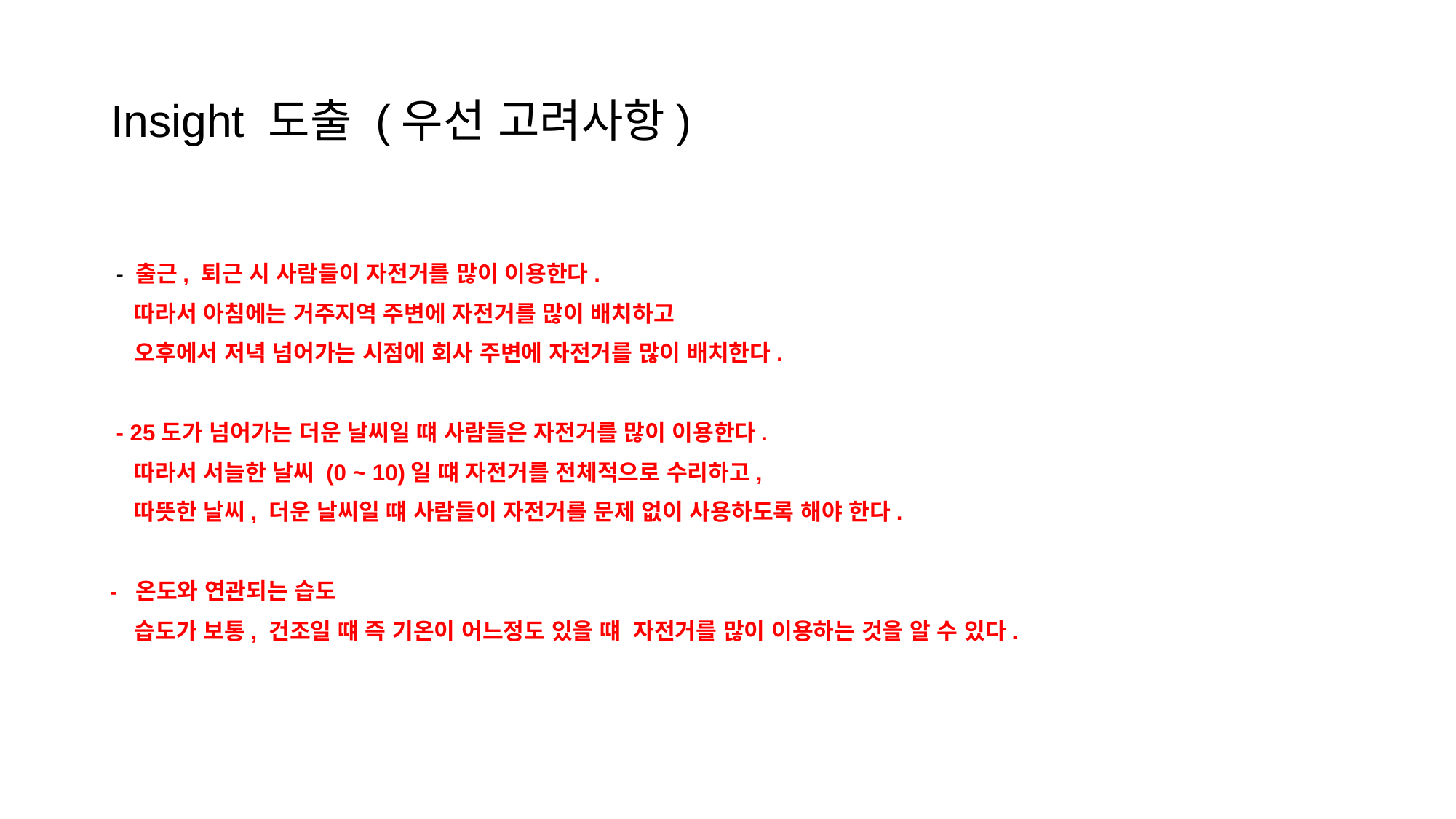

# Insight 도출 (우선 고려사항)

   - 출근, 퇴근 시 사람들이 자전거를 많이 이용한다.
     따라서 아침에는 거주지역 주변에 자전거를 많이 배치하고
     오후에서 저녁 넘어가는 시점에 회사 주변에 자전거를 많이 배치한다.

   - 25도가 넘어가는 더운 날씨일 떄 사람들은 자전거를 많이 이용한다.
     따라서 서늘한 날씨 (0 ~ 10)일 떄 자전거를 전체적으로 수리하고,
     따뜻한 날씨, 더운 날씨일 떄 사람들이 자전거를 문제 없이 사용하도록 해야 한다.

  -  온도와 연관되는 습도
     습도가 보통, 건조일 떄 즉 기온이 어느정도 있을 떄  자전거를 많이 이용하는 것을 알 수 있다.